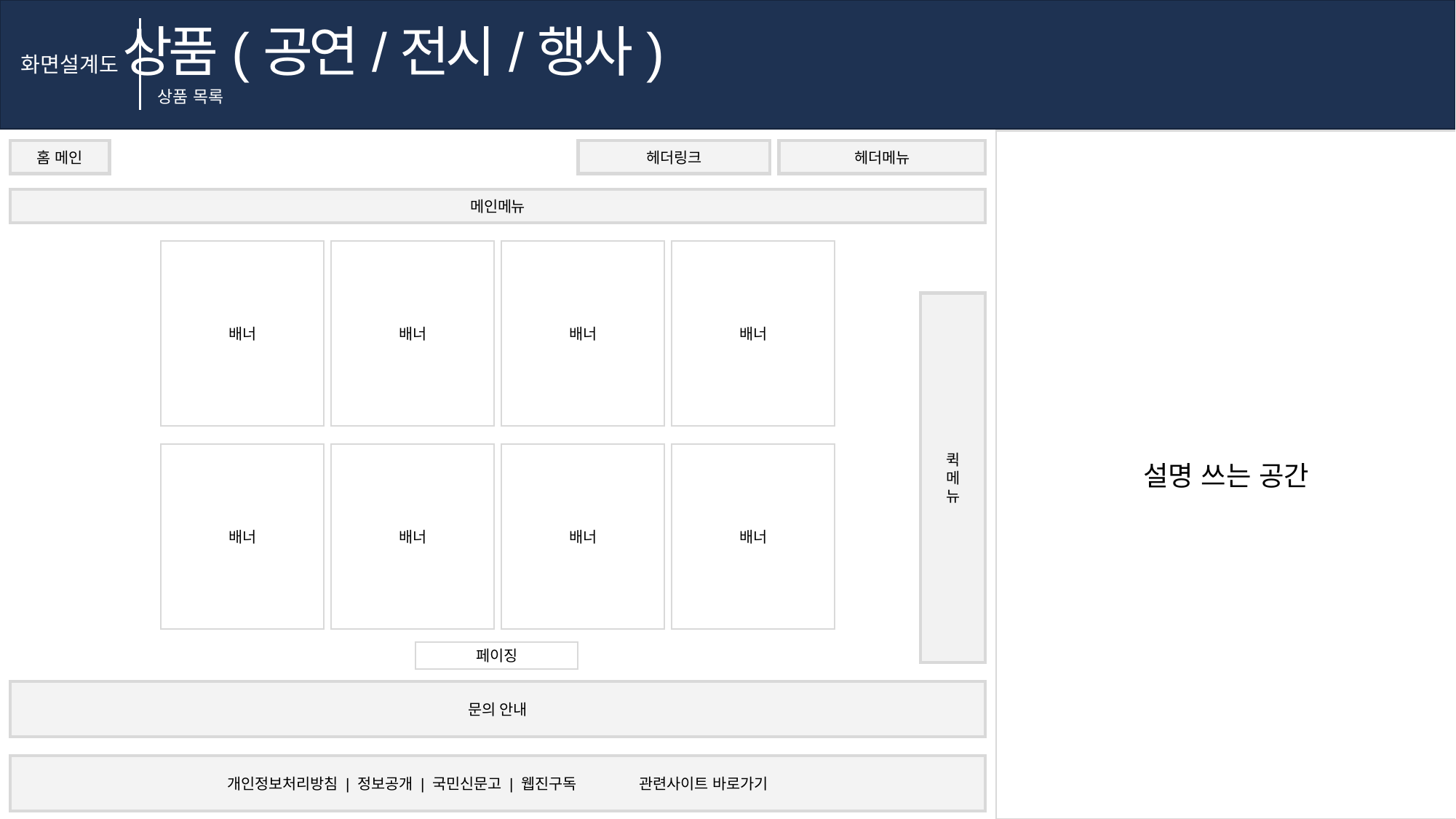

상품(공연/전시/행사)
화면설계도
상품 목록
설명 쓰는 공간
헤더링크
홈 메인
헤더메뉴
메인메뉴
배너
배너
배너
배너
퀵
메
뉴
배너
배너
배너
배너
페이징
문의 안내
개인정보처리방침 | 정보공개 | 국민신문고 | 웹진구독               관련사이트 바로가기